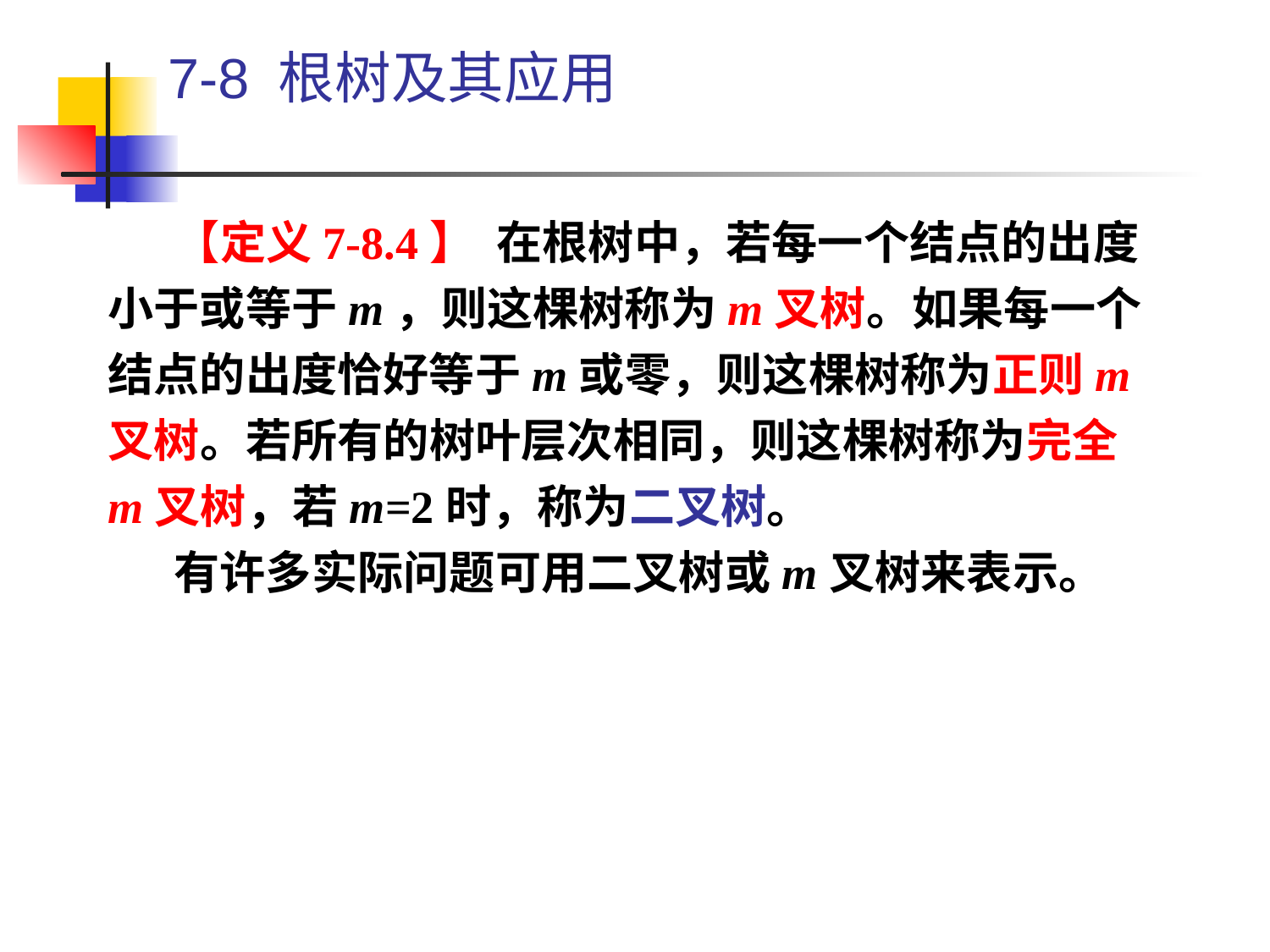

# 7-8 根树及其应用
【定义7-8.4】  在根树中，若每一个结点的出度小于或等于m，则这棵树称为m叉树。如果每一个结点的出度恰好等于m或零，则这棵树称为正则m叉树。若所有的树叶层次相同，则这棵树称为完全m叉树，若m=2时，称为二叉树。
有许多实际问题可用二叉树或m叉树来表示。